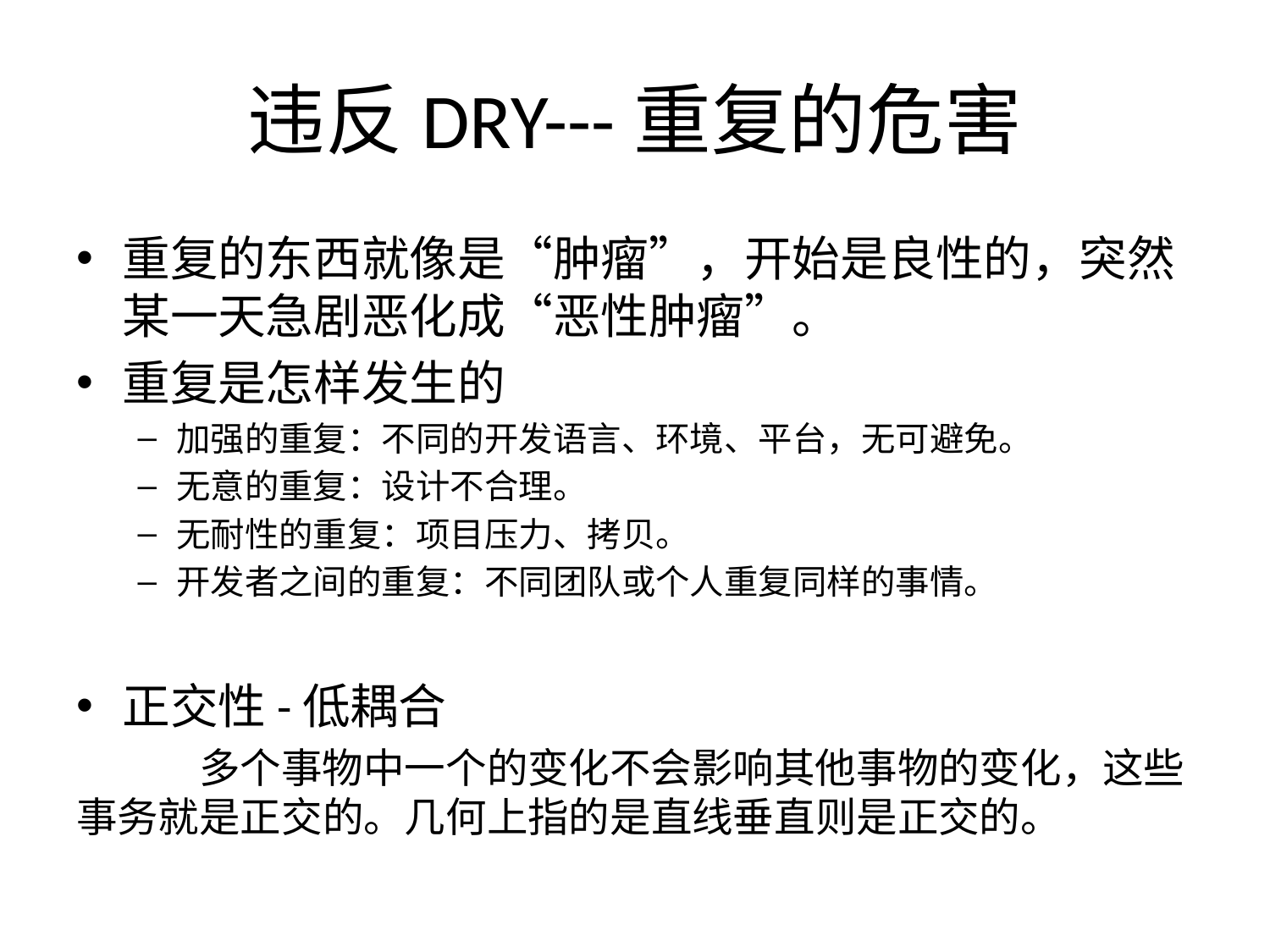

# 违反DRY---重复的危害
重复的东西就像是“肿瘤”，开始是良性的，突然某一天急剧恶化成“恶性肿瘤”。
重复是怎样发生的
加强的重复：不同的开发语言、环境、平台，无可避免。
无意的重复：设计不合理。
无耐性的重复：项目压力、拷贝。
开发者之间的重复：不同团队或个人重复同样的事情。

正交性-低耦合
	多个事物中一个的变化不会影响其他事物的变化，这些事务就是正交的。几何上指的是直线垂直则是正交的。